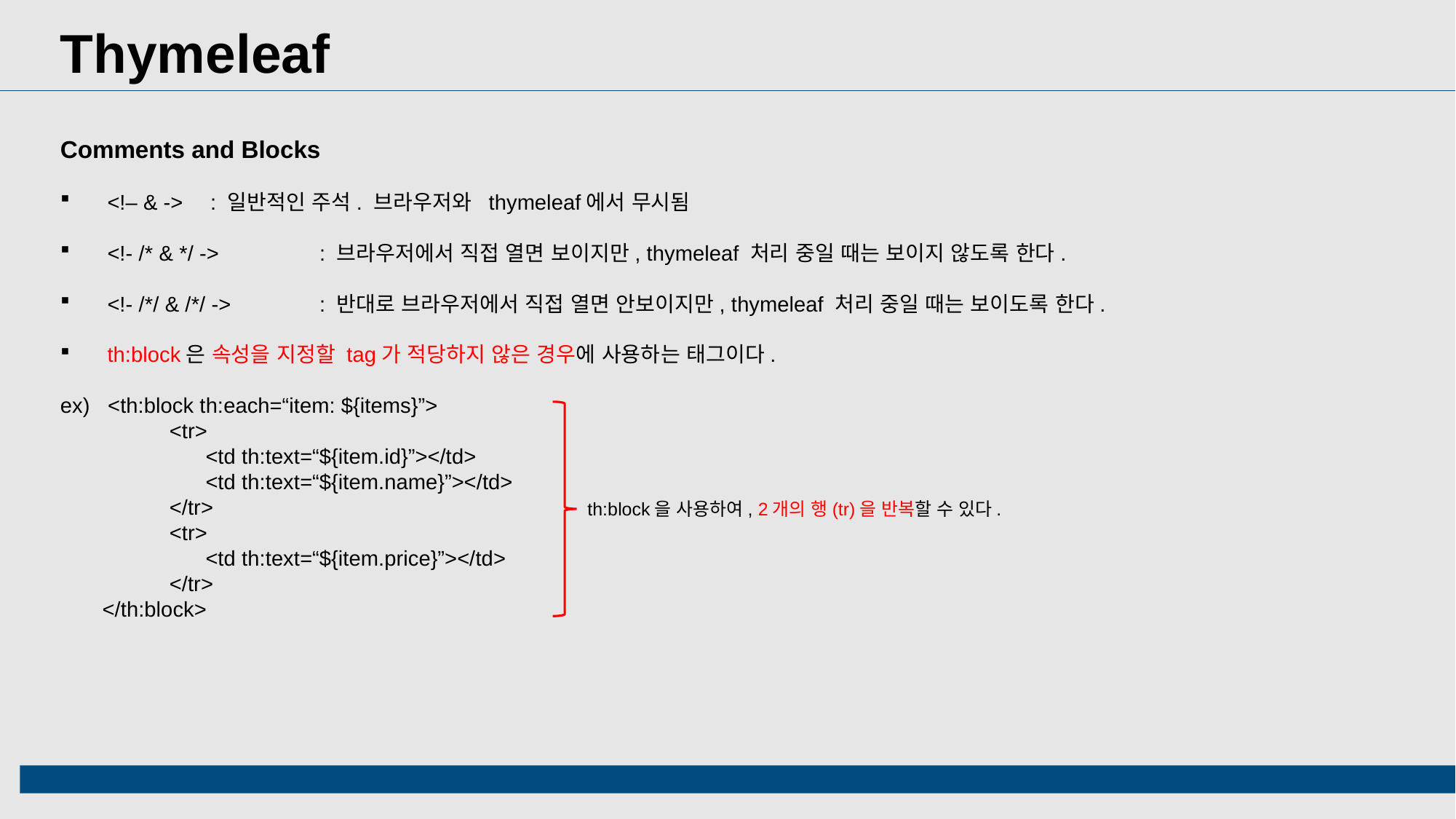

Thymeleaf
Comments and Blocks
 <!– & ->	: 일반적인 주석. 브라우저와  thymeleaf에서 무시됨
 <!- /* & */ ->	: 브라우저에서 직접 열면 보이지만, thymeleaf 처리 중일 때는 보이지 않도록 한다.
 <!- /*/ & /*/ ->	: 반대로 브라우저에서 직접 열면 안보이지만, thymeleaf 처리 중일 때는 보이도록 한다.
 th:block은 속성을 지정할 tag가 적당하지 않은 경우에 사용하는 태그이다.
ex)   <th:block th:each=“item: ${items}”>
	<tr>
      <td th:text=“${item.id}”></td>
      <td th:text=“${item.name}”></td>
	</tr>
	<tr>
	      <td th:text=“${item.price}”></td>
	</tr>
       </th:block>

th:block을 사용하여, 2개의 행(tr)을 반복할 수 있다.